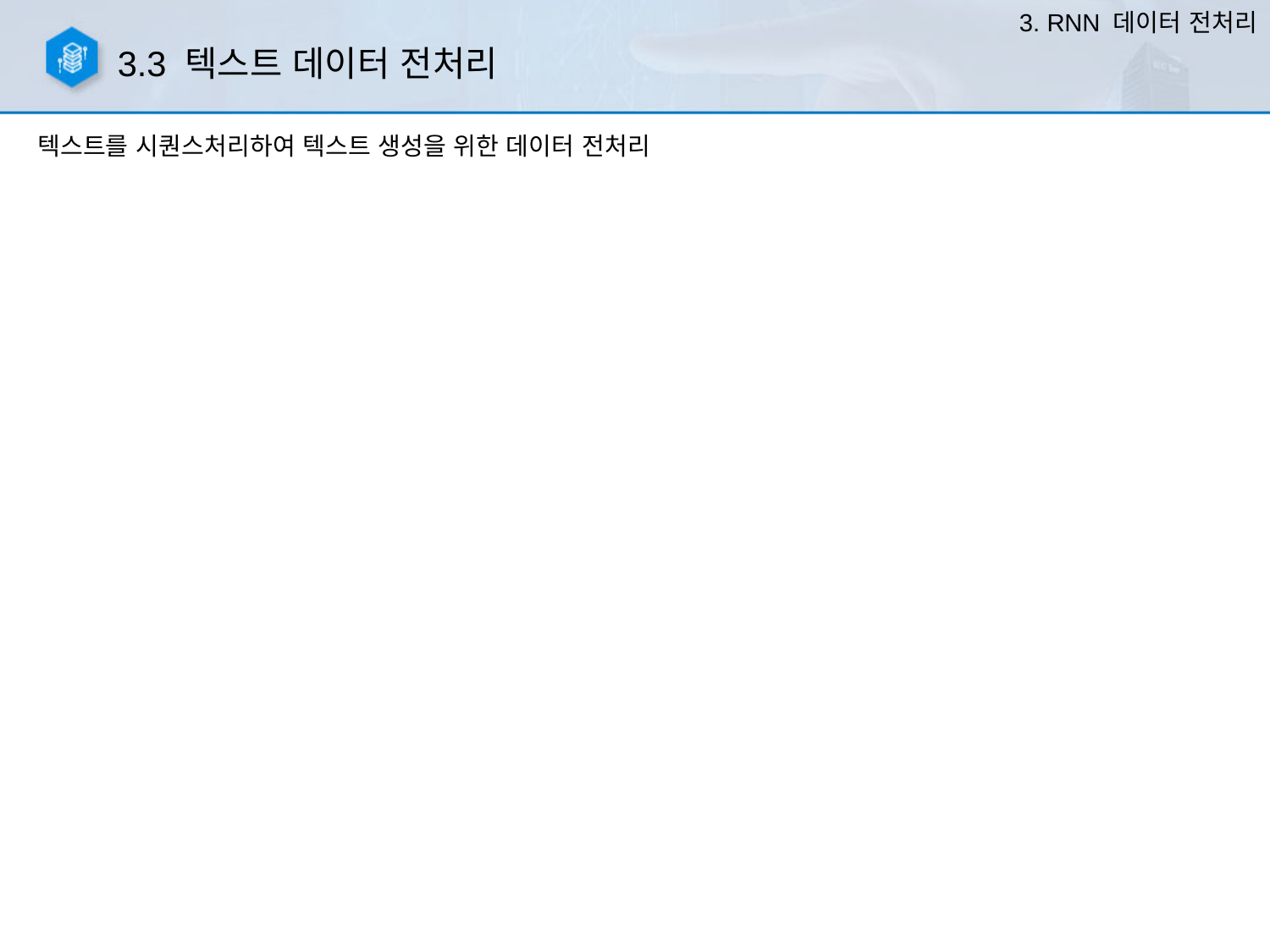

3. RNN 데이터 전처리
3.3 텍스트 데이터 전처리
텍스트를 시퀀스처리하여 텍스트 생성을 위한 데이터 전처리